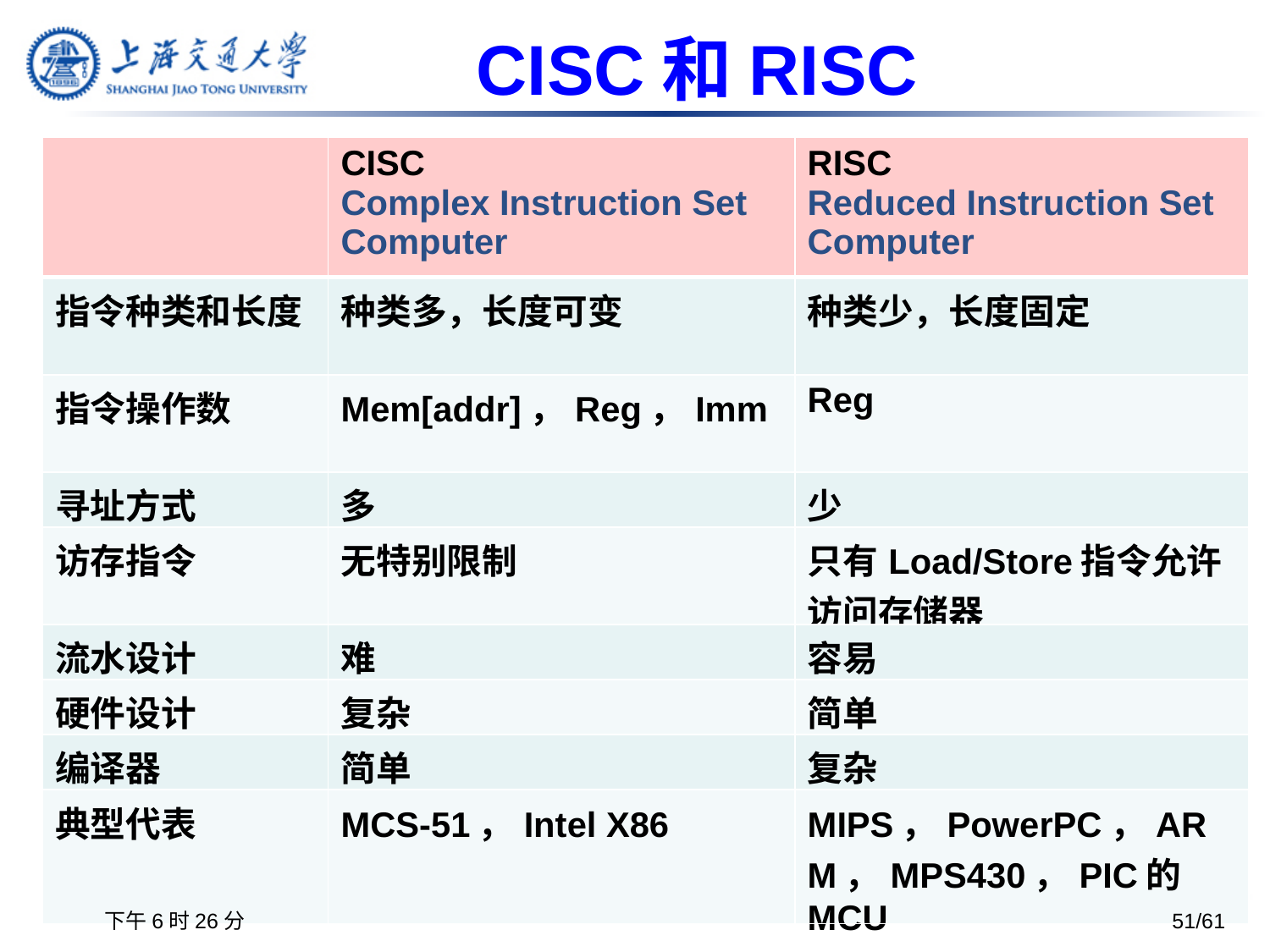

CISC和RISC
|  | CISC Complex Instruction Set Computer | RISC Reduced Instruction Set Computer |
| --- | --- | --- |
| 指令种类和长度 | 种类多，长度可变 | 种类少，长度固定 |
| 指令操作数 | Mem[addr]，Reg，Imm | Reg |
| 寻址方式 | 多 | 少 |
| 访存指令 | 无特别限制 | 只有Load/Store指令允许访问存储器 |
| 流水设计 | 难 | 容易 |
| 硬件设计 | 复杂 | 简单 |
| 编译器 | 简单 | 复杂 |
| 典型代表 | MCS-51，Intel X86 | MIPS，PowerPC，ARM，MPS430，PIC的MCU |
下午6时26分
51/61